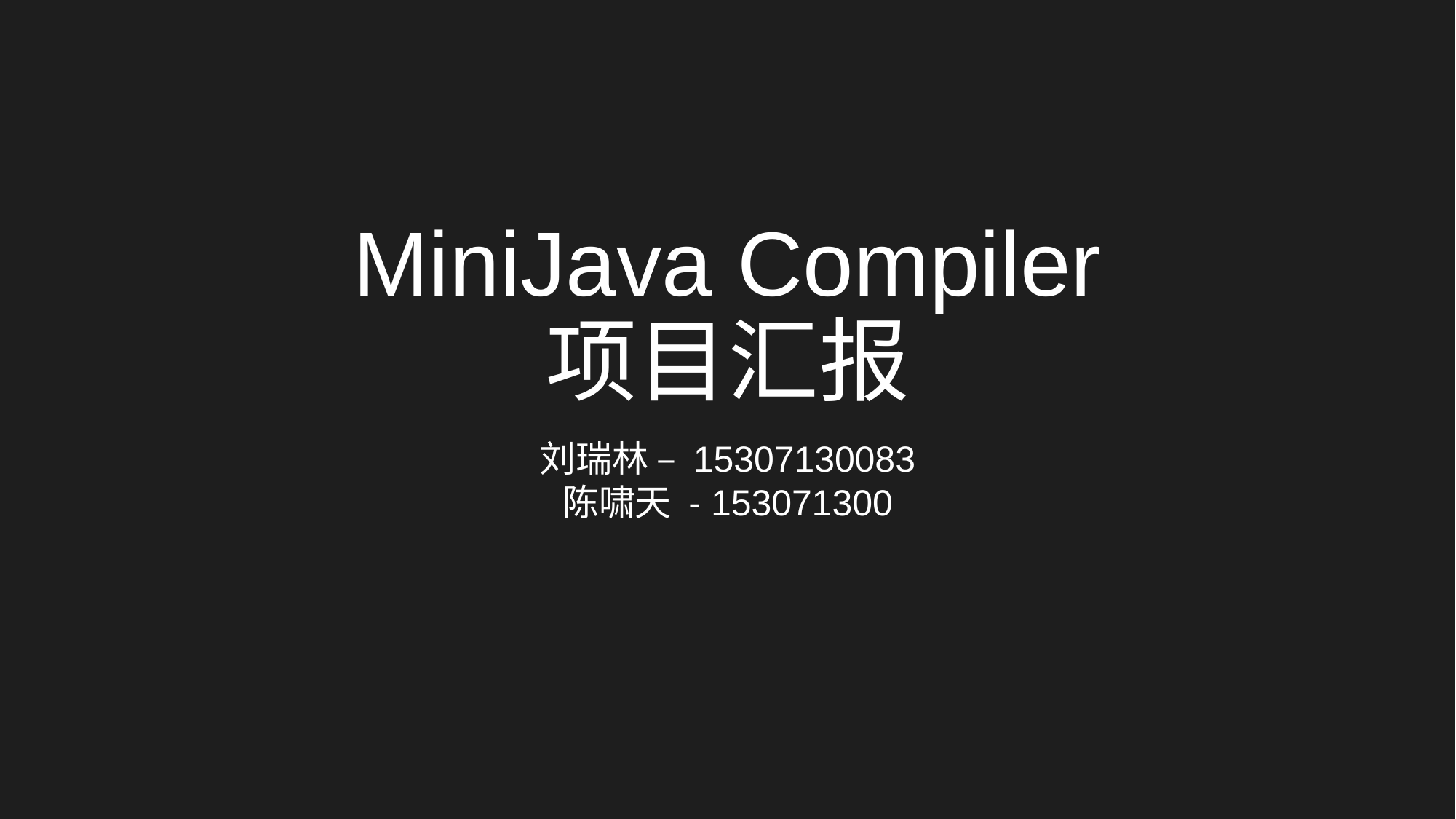

# MiniJava Compiler 项目汇报
刘瑞林 – 15307130083
陈啸天 - 153071300